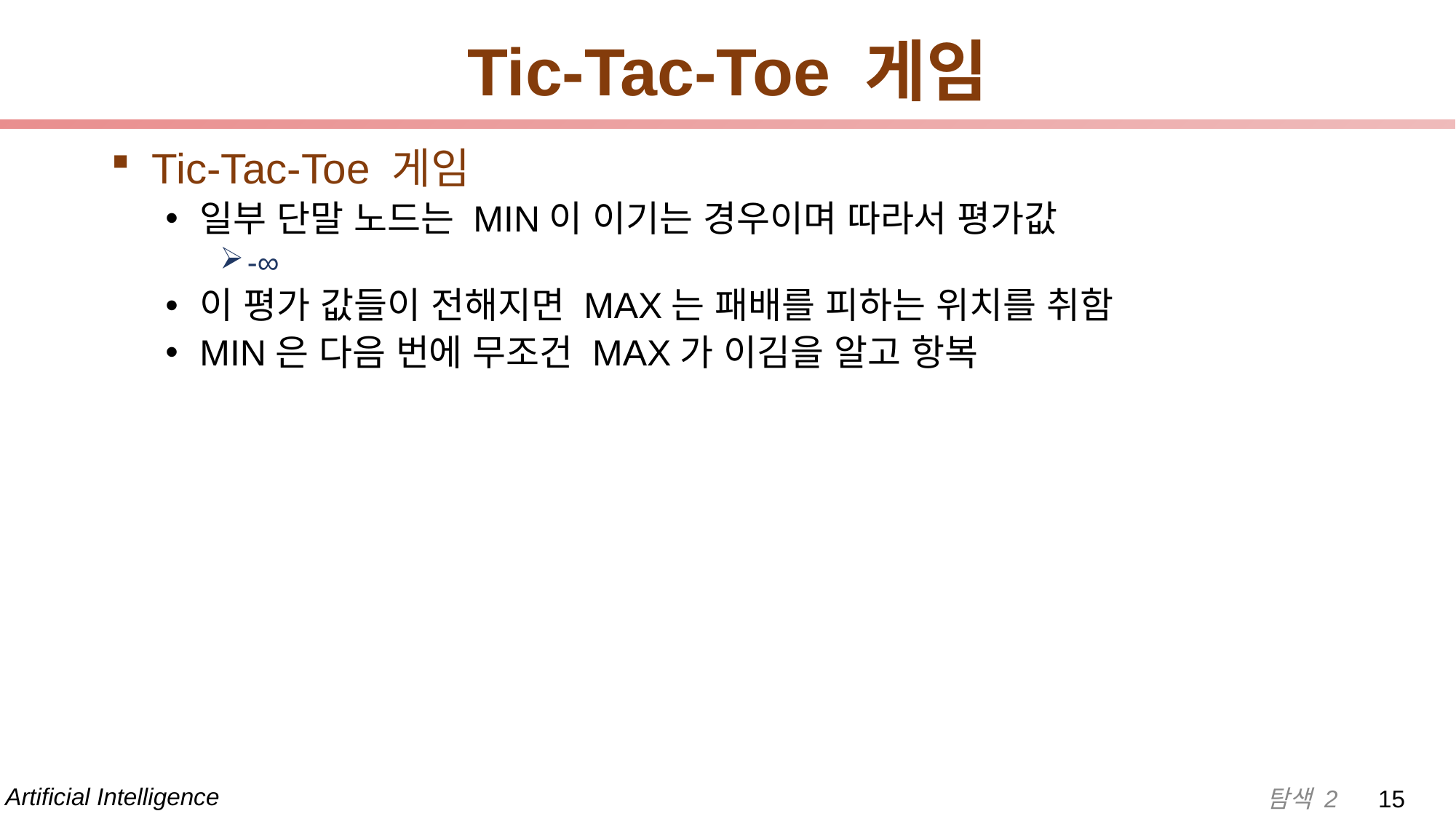

# Tic-Tac-Toe 게임
Tic-Tac-Toe 게임
일부 단말 노드는 MIN이 이기는 경우이며 따라서 평가값
-∞
이 평가 값들이 전해지면 MAX는 패배를 피하는 위치를 취함
MIN은 다음 번에 무조건 MAX가 이김을 알고 항복